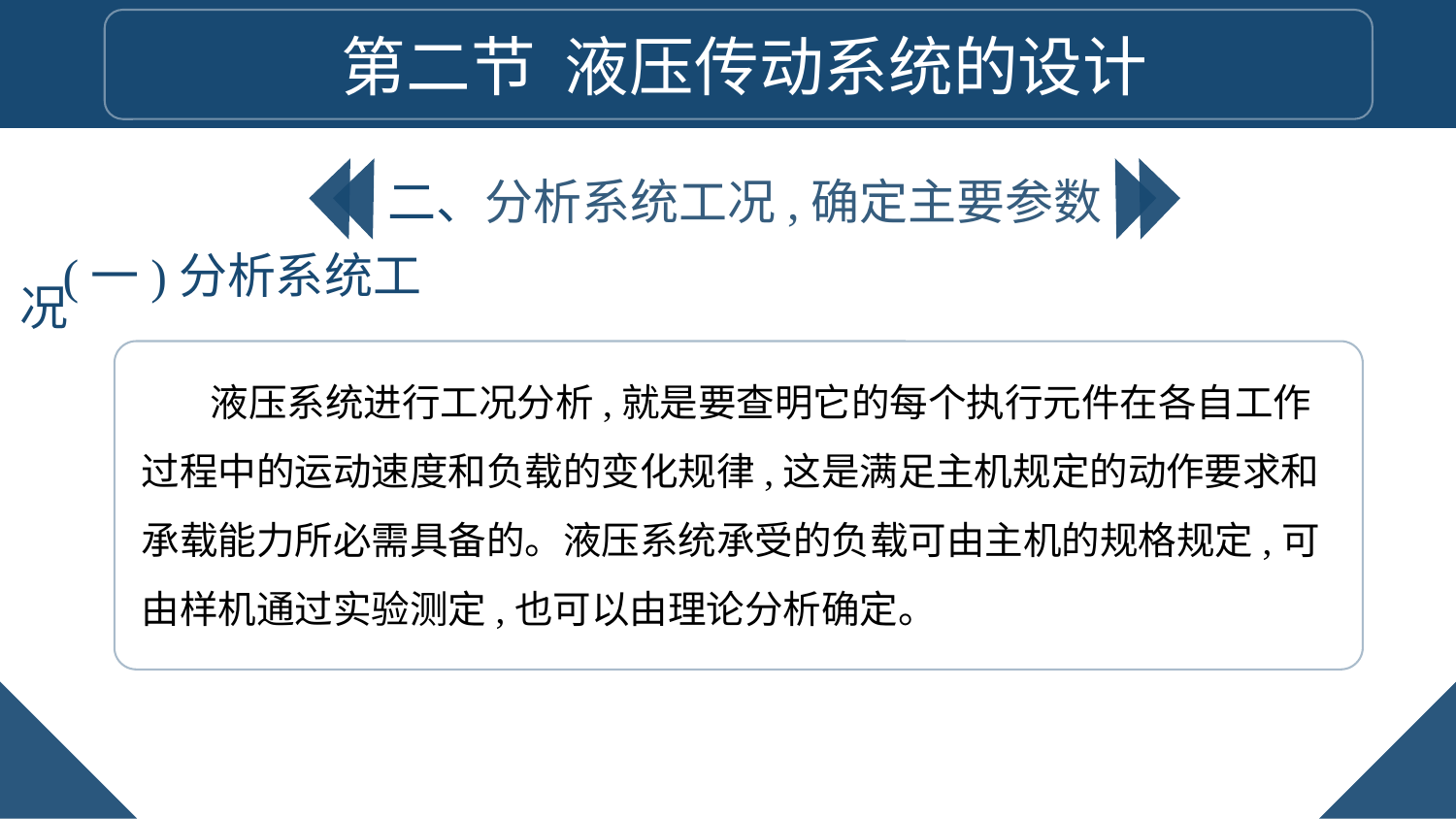

第二节  液压传动系统的设计

二、分析系统工况,确定主要参数

(一)分析系统工况

液压系统进行工况分析,就是要查明它的每个执行元件在各自工作过程中的运动速度和负载的变化规律,这是满足主机规定的动作要求和承载能力所必需具备的。液压系统承受的负载可由主机的规格规定,可由样机通过实验测定,也可以由理论分析确定。